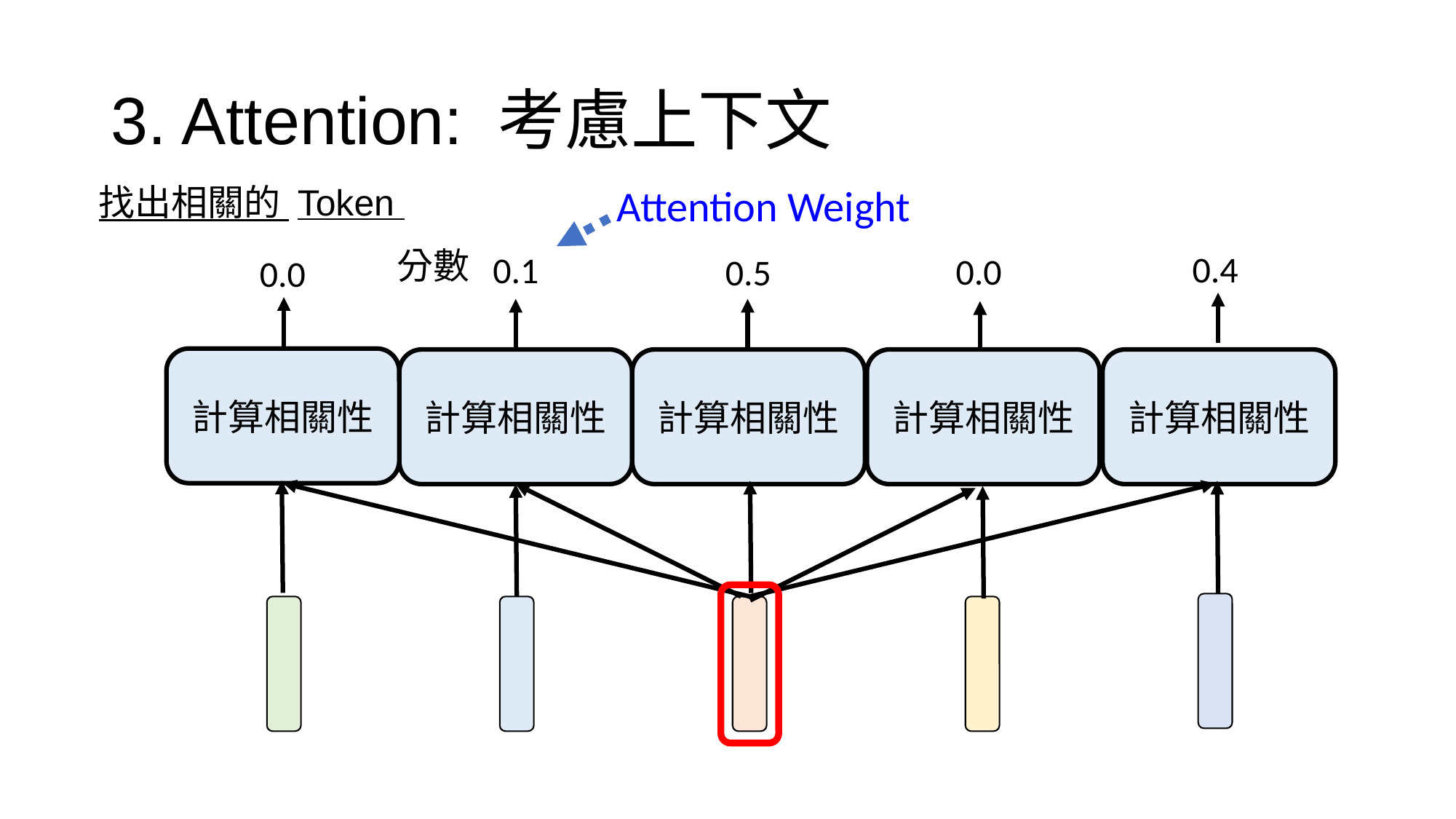

# 3. Attention: 考慮上下文
Attention Weight
找出相關的 Token
分數
0.4
0.1
0.0
0.5
0.0
計算相關性
計算相關性
計算相關性
計算相關性
計算相關性